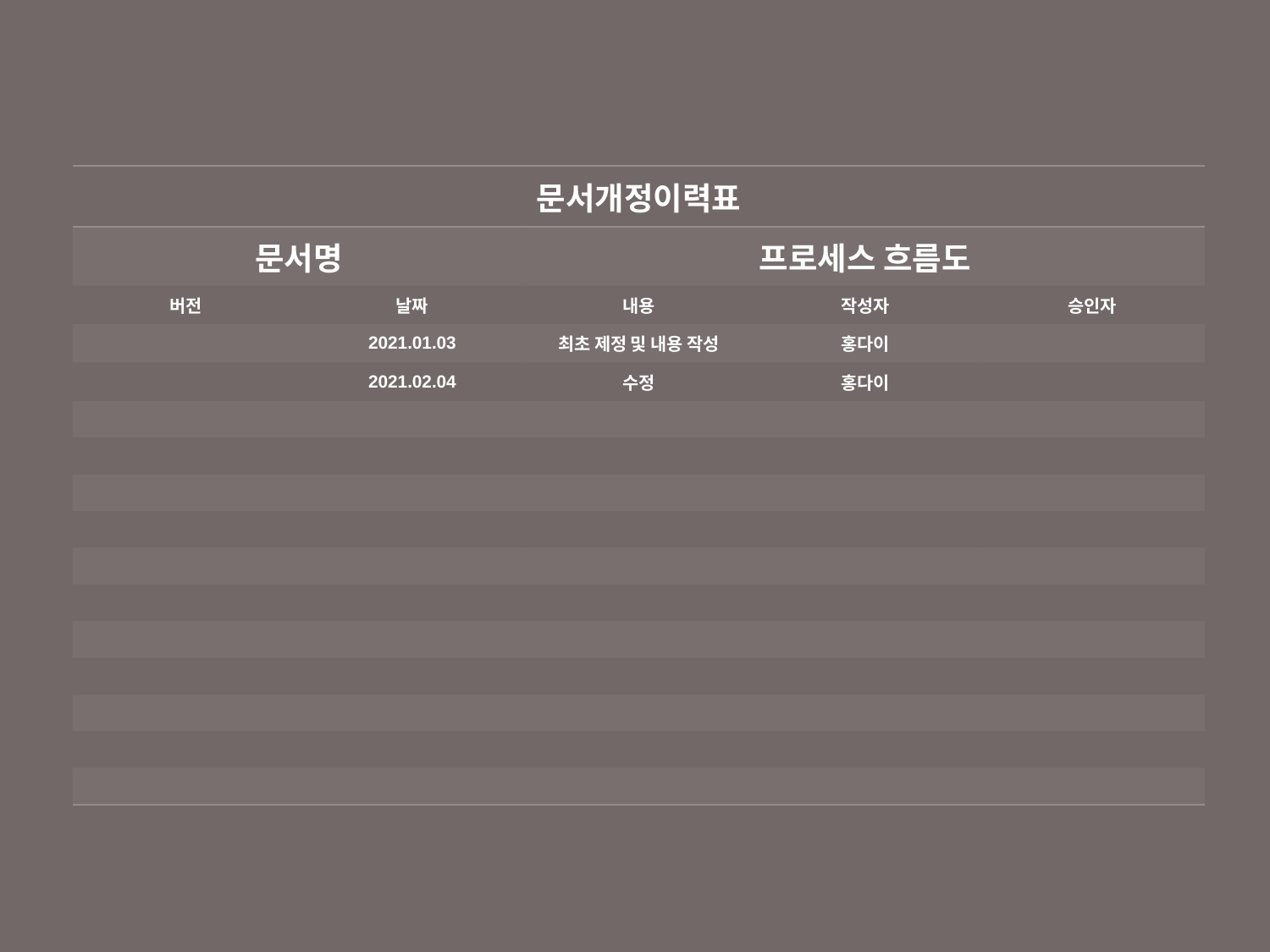

| 문서개정이력표 |  |  |  |  |
| --- | --- | --- | --- | --- |
| 문서명 |  | 프로세스 흐름도 |  |  |
| 버전 | 날짜 | 내용 | 작성자 | 승인자 |
|  | 2021.01.03 | 최초 제정 및 내용 작성 | 홍다이 |  |
|  | 2021.02.04 | 수정 | 홍다이 |  |
|  |  |  |  |  |
|  |  |  |  |  |
|  |  |  |  |  |
|  |  |  |  |  |
|  |  |  |  |  |
|  |  |  |  |  |
|  |  |  |  |  |
|  |  |  |  |  |
|  |  |  |  |  |
|  |  |  |  |  |
|  |  |  |  |  |